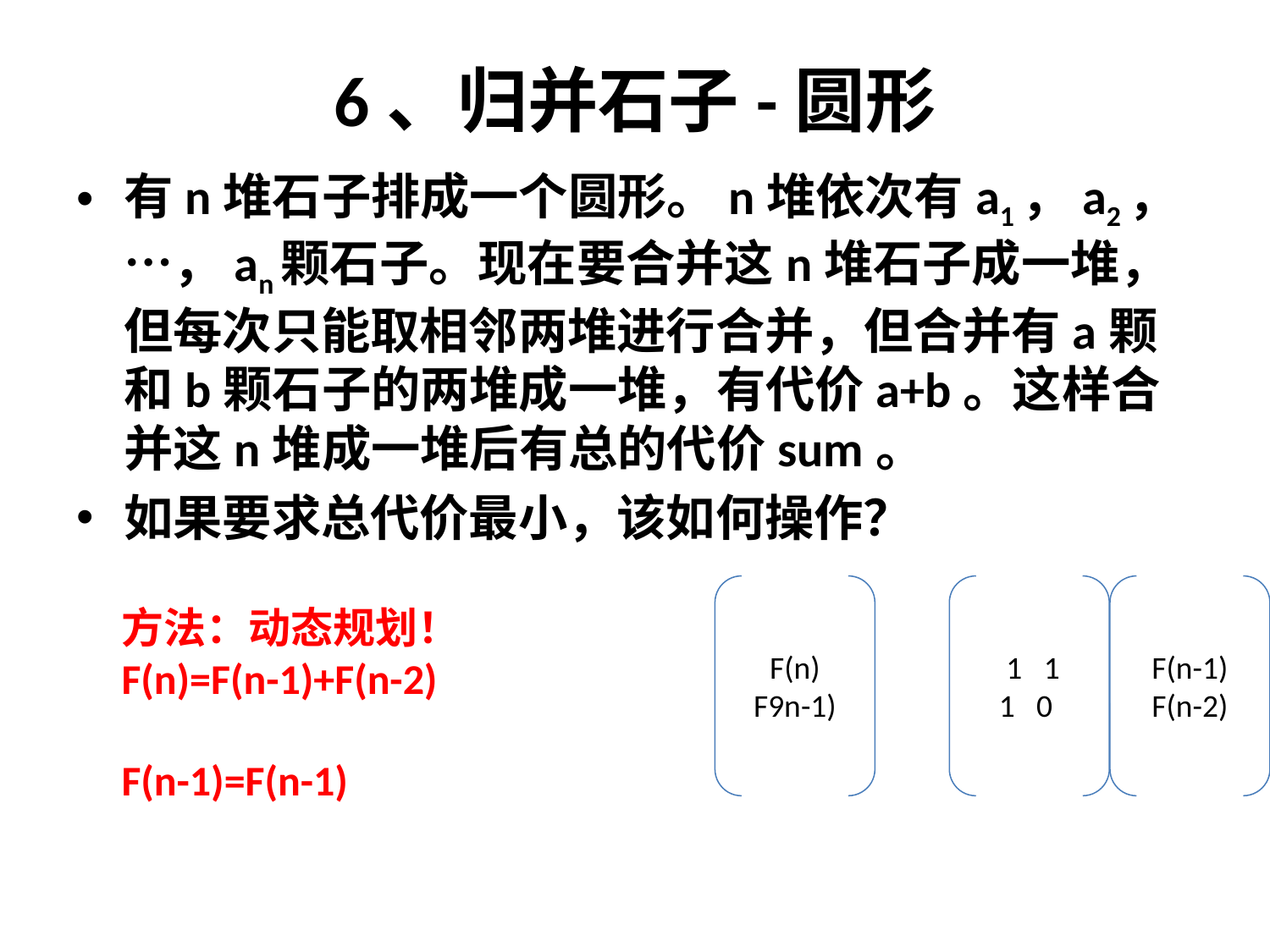

# 6、归并石子-圆形
有n堆石子排成一个圆形。n堆依次有a1，a2，…，an颗石子。现在要合并这n堆石子成一堆，但每次只能取相邻两堆进行合并，但合并有a颗和b颗石子的两堆成一堆，有代价a+b。这样合并这n堆成一堆后有总的代价sum。
如果要求总代价最小，该如何操作？
F(n)
F9n-1)
 1   1
1   0
F(n-1)
F(n-2)
方法：动态规划！
F(n)=F(n-1)+F(n-2)

F(n-1)=F(n-1)